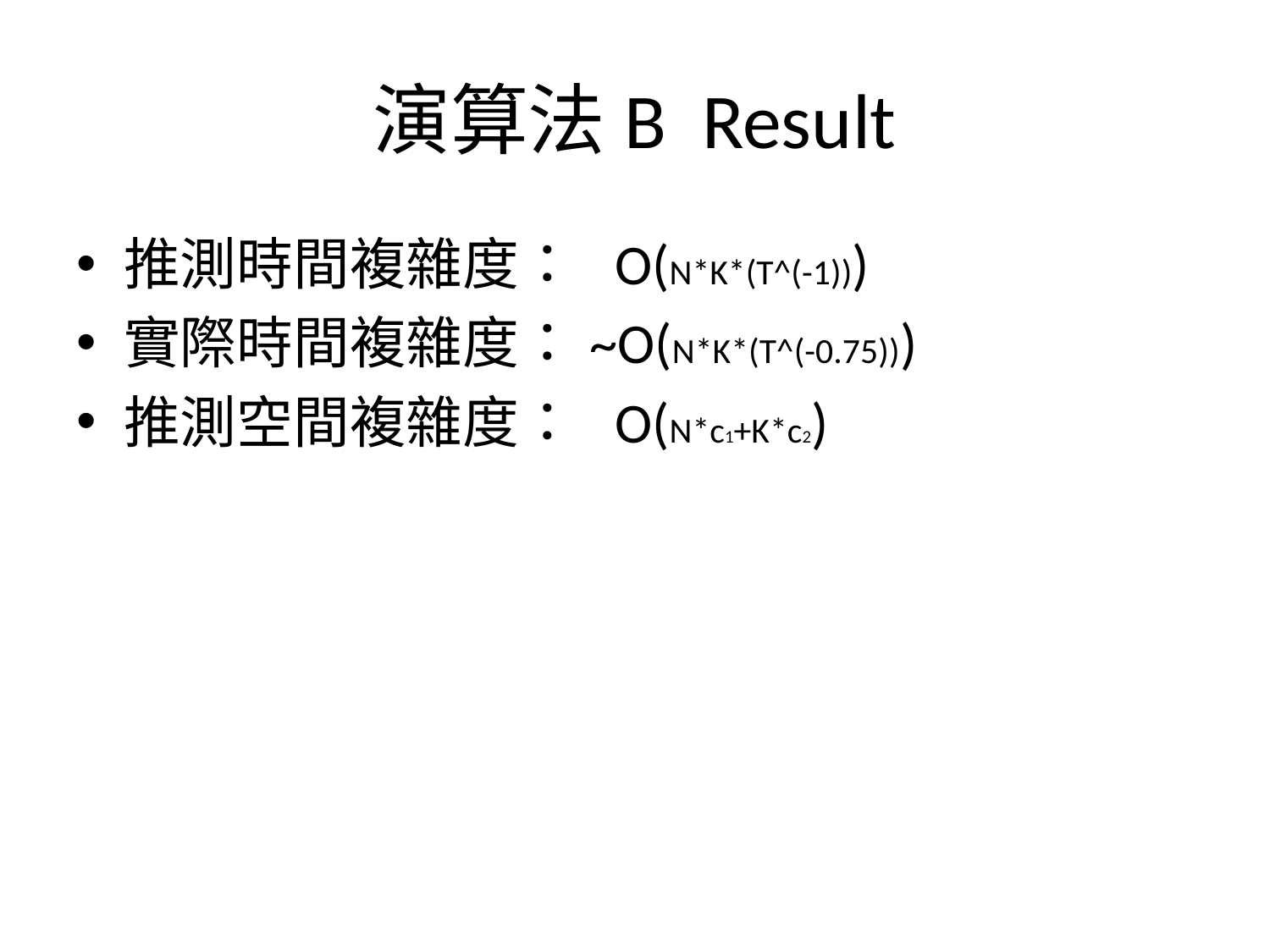

# 演算法B  Result
推測時間複雜度：  O(N*K*(T^(-1)))
實際時間複雜度：~O(N*K*(T^(-0.75)))
推測空間複雜度：  O(N*c1+K*c2)